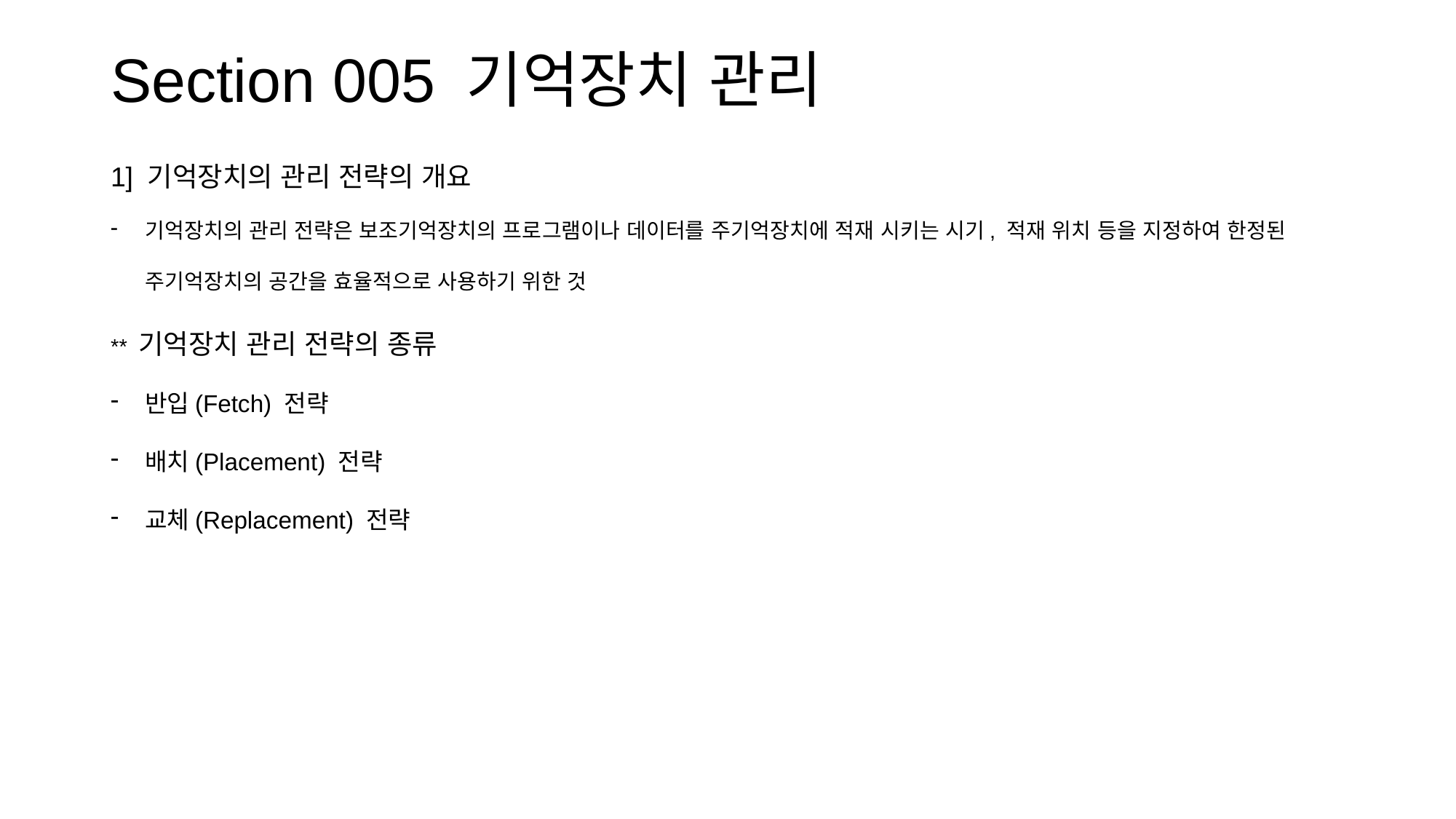

Section 005 기억장치 관리
1] 기억장치의 관리 전략의 개요
기억장치의 관리 전략은 보조기억장치의 프로그램이나 데이터를 주기억장치에 적재 시키는 시기, 적재 위치 등을 지정하여 한정된 주기억장치의 공간을 효율적으로 사용하기 위한 것
** 기억장치 관리 전략의 종류
반입(Fetch) 전략
배치(Placement) 전략
교체(Replacement) 전략